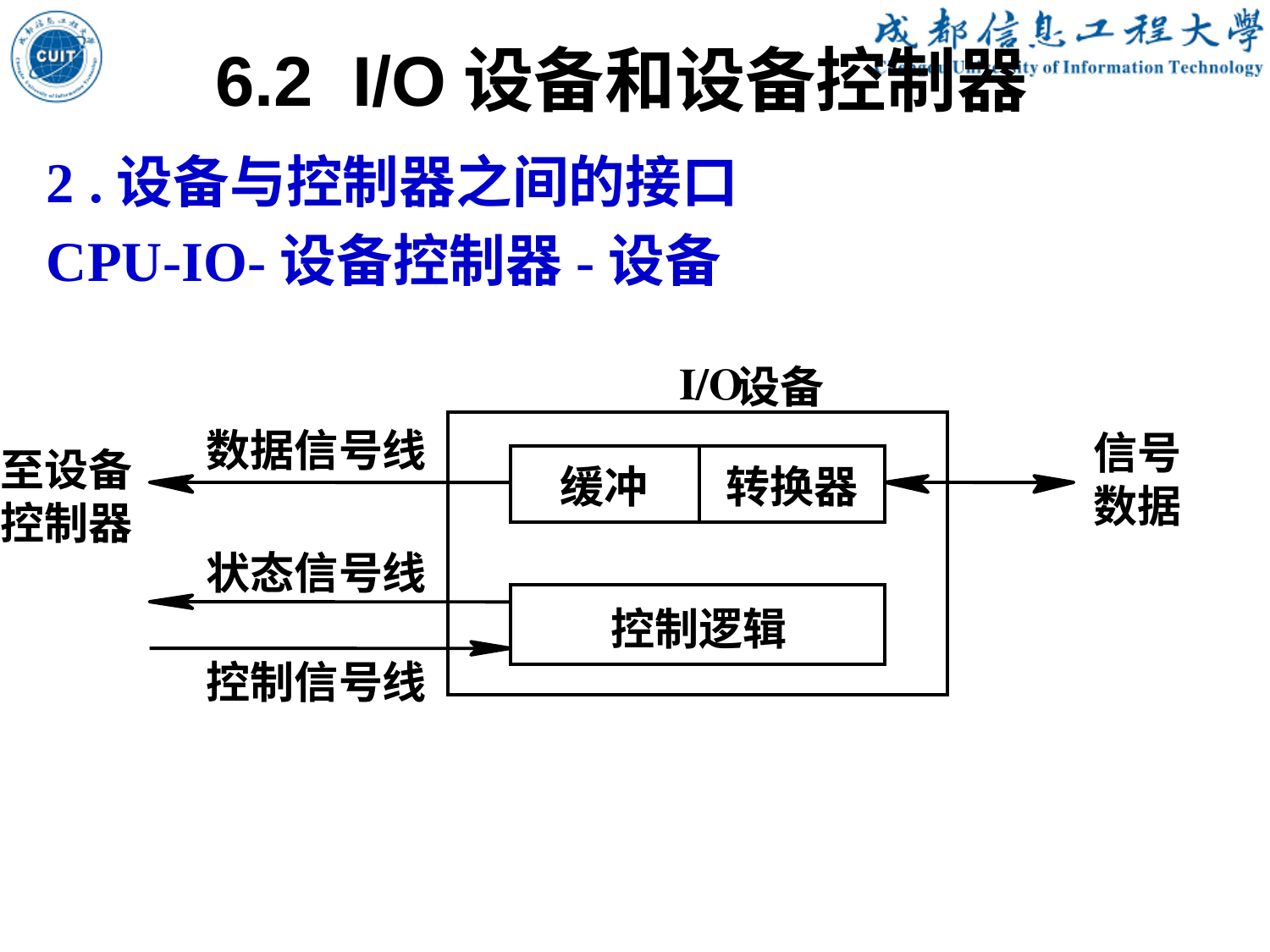

6.2  I/O设备和设备控制器
2 .设备与控制器之间的接口
CPU-IO-设备控制器-设备

I/O
设备

数据信号线
信号
至设备

缓冲
转换器

数据

控制器
状态信号线

控制逻辑

控制信号线